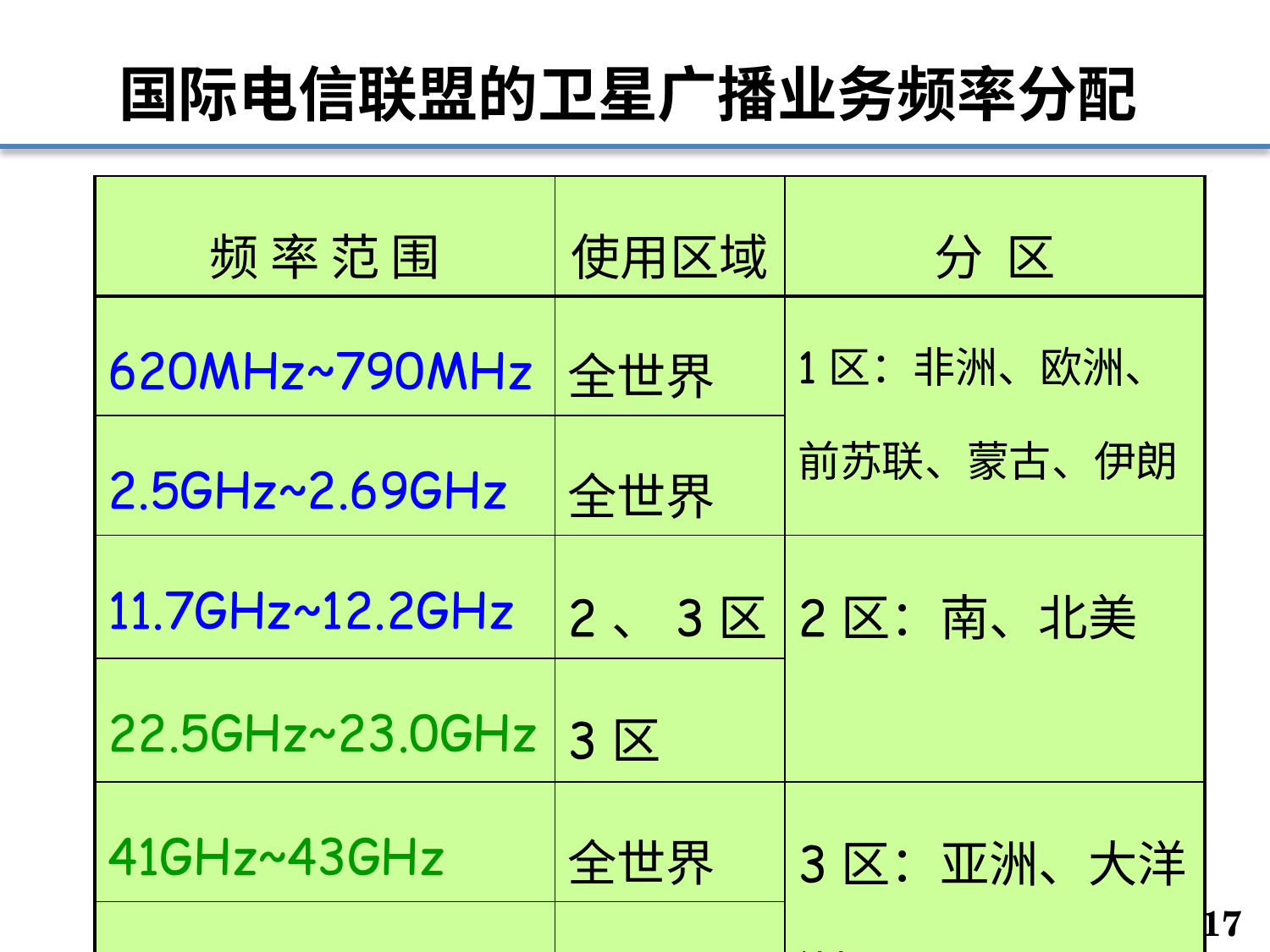

# 国际电信联盟的卫星广播业务频率分配

| 频 率 范 围 | 使用区域 | 分 区 |
| --- | --- | --- |
| 620MHz~790MHz | 全世界 | 1区：非洲、欧洲、前苏联、蒙古、伊朗 |
| 2.5GHz~2.69GHz | 全世界 |  |
| 11.7GHz~12.2GHz | 2、3区 | 2区：南、北美 |
| 22.5GHz~23.0GHz | 3区 |  |
| 41GHz~43GHz | 全世界 | 3区：亚洲、大洋洲 |
| 84GHz~86GHz | 全世界 |  |
17